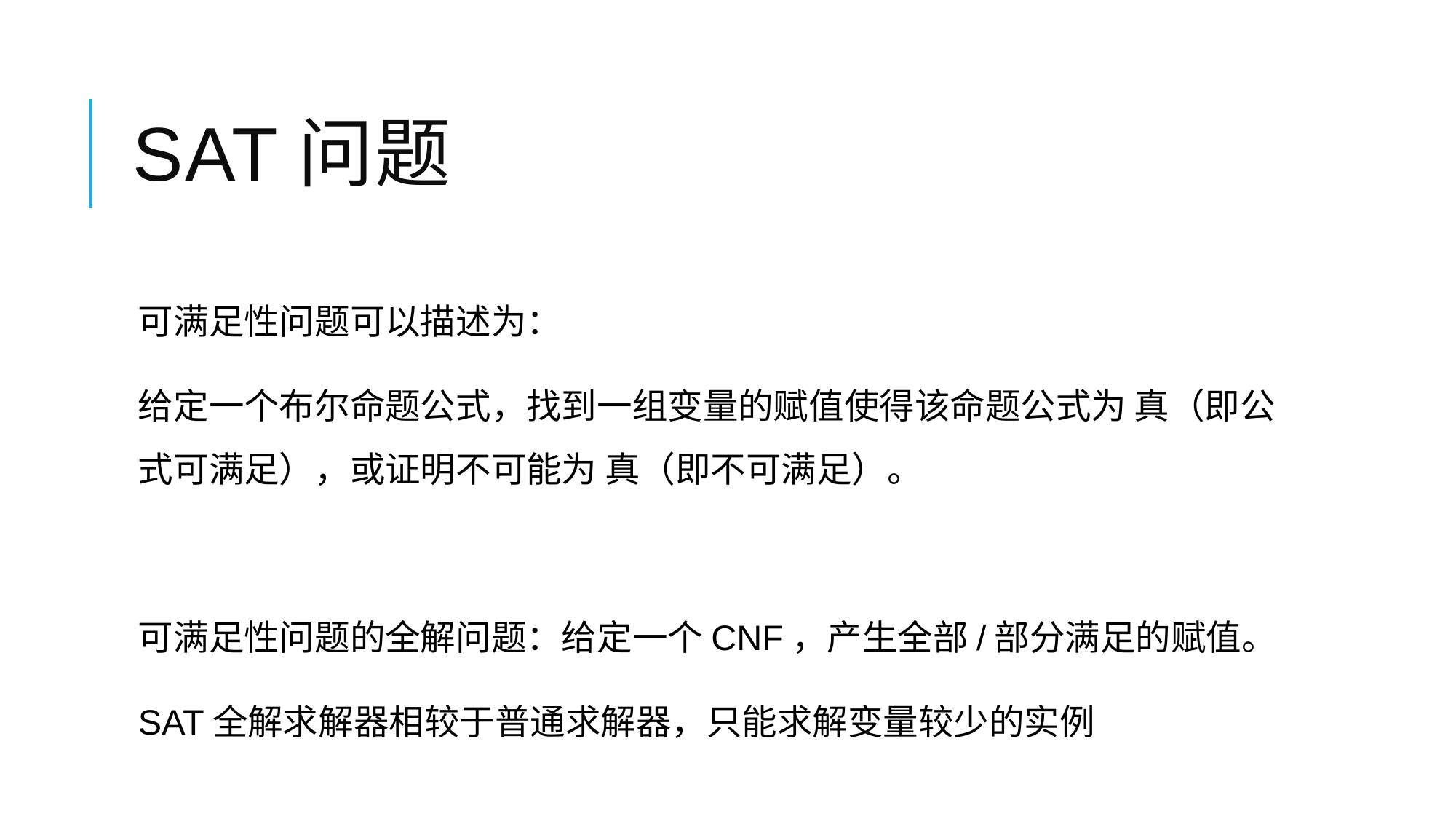

# SAT问题
可满足性问题可以描述为：
给定一个布尔命题公式，找到一组变量的赋值使得该命题公式为 真（即公式可满足），或证明不可能为 真（即不可满足）。

可满足性问题的全解问题：给定一个CNF，产生全部/部分满足的赋值。
SAT全解求解器相较于普通求解器，只能求解变量较少的实例